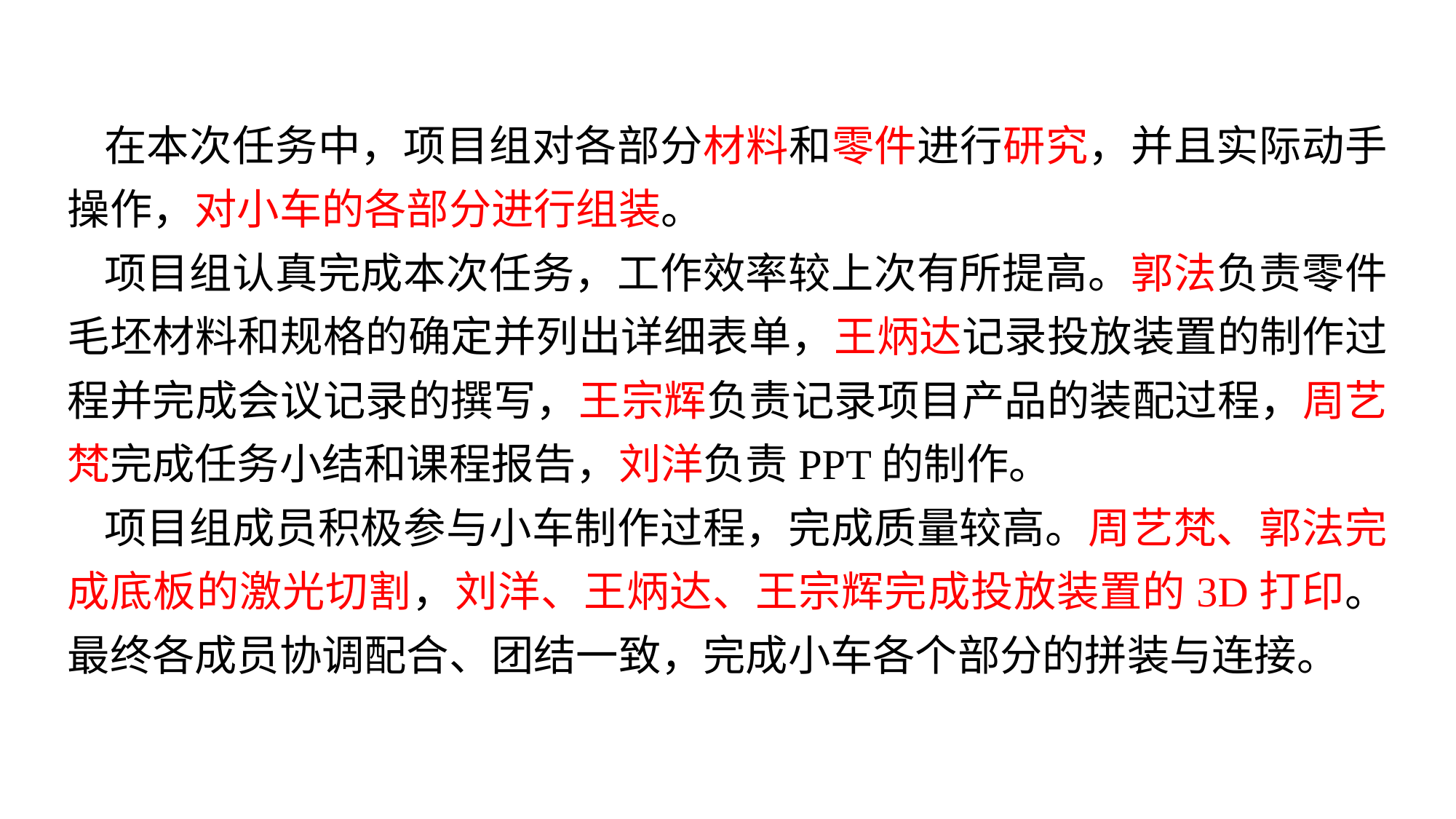

在本次任务中，项目组对各部分材料和零件进行研究，并且实际动手操作，对小车的各部分进行组装。
项目组认真完成本次任务，工作效率较上次有所提高。郭法负责零件毛坯材料和规格的确定并列出详细表单，王炳达记录投放装置的制作过程并完成会议记录的撰写，王宗辉负责记录项目产品的装配过程，周艺梵完成任务小结和课程报告，刘洋负责PPT的制作。
项目组成员积极参与小车制作过程，完成质量较高。周艺梵、郭法完成底板的激光切割，刘洋、王炳达、王宗辉完成投放装置的3D打印。最终各成员协调配合、团结一致，完成小车各个部分的拼装与连接。